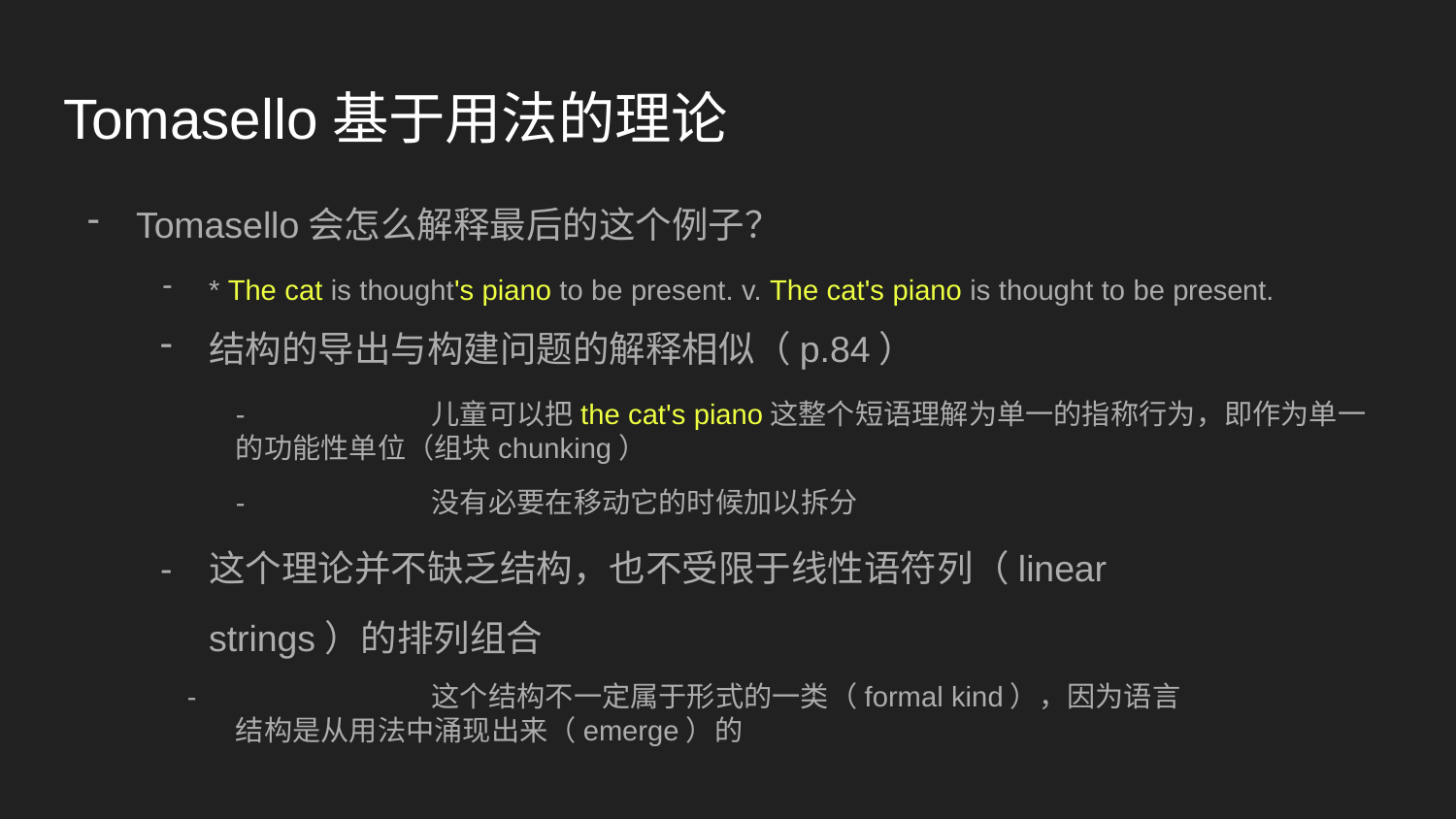

# Tomasello基于用法的理论
Tomasello会怎么解释最后的这个例子？
* The cat is thought's piano to be present. v. The cat's piano is thought to be present.
结构的导出与构建问题的解释相似（p.84）
-	儿童可以把the cat's piano这整个短语理解为单一的指称行为，即作为单一的功能性单位（组块chunking）
-	没有必要在移动它的时候加以拆分
-	这个理论并不缺乏结构，也不受限于线性语符列（linear strings）的排列组合
-	这个结构不一定属于形式的一类（formal kind），因为语言结构是从用法中涌现出来（emerge）的